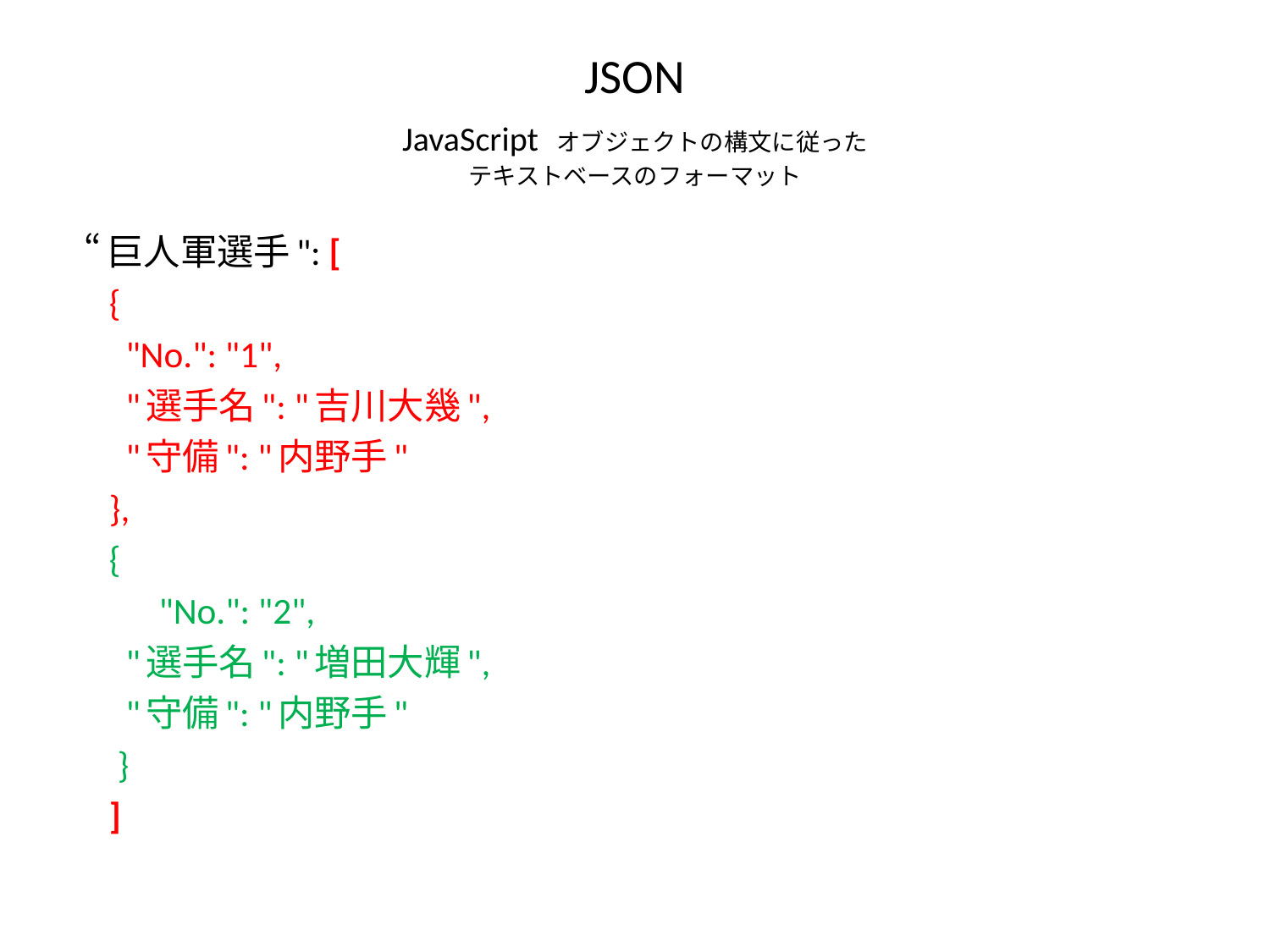

# JSON JavaScript オブジェクトの構文に従った テキストベースのフォーマット
 “巨人軍選手": [
    {
      "No.": "1",
      "選手名": "吉川大幾",
      "守備": "内野手"
    },
    {
          "No.": "2",
      "選手名": "増田大輝",
      "守備": "内野手"
     }
    ]